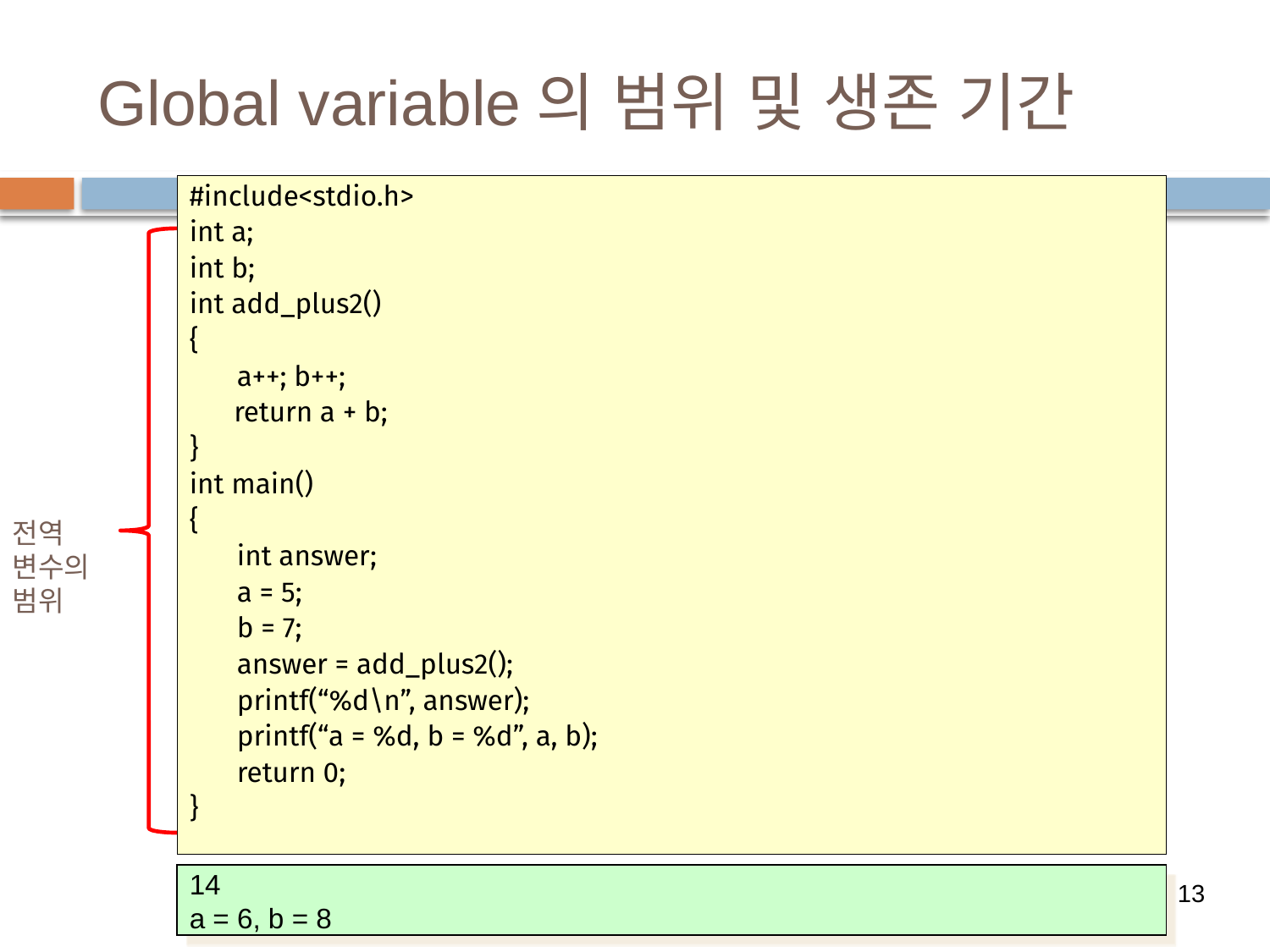

# Global variable의 범위 및 생존 기간
#include<stdio.h>
int a;
int b;
int add_plus2()
{
	a++; b++;
      return a + b;
}
int main()
{
	int answer;
	a = 5;
	b = 7;
	answer = add_plus2();
	printf(“%d\n”, answer);
	printf(“a = %d, b = %d”, a, b);
	return 0;
}

전역 변수의 범위
14
a = 6, b = 8
13